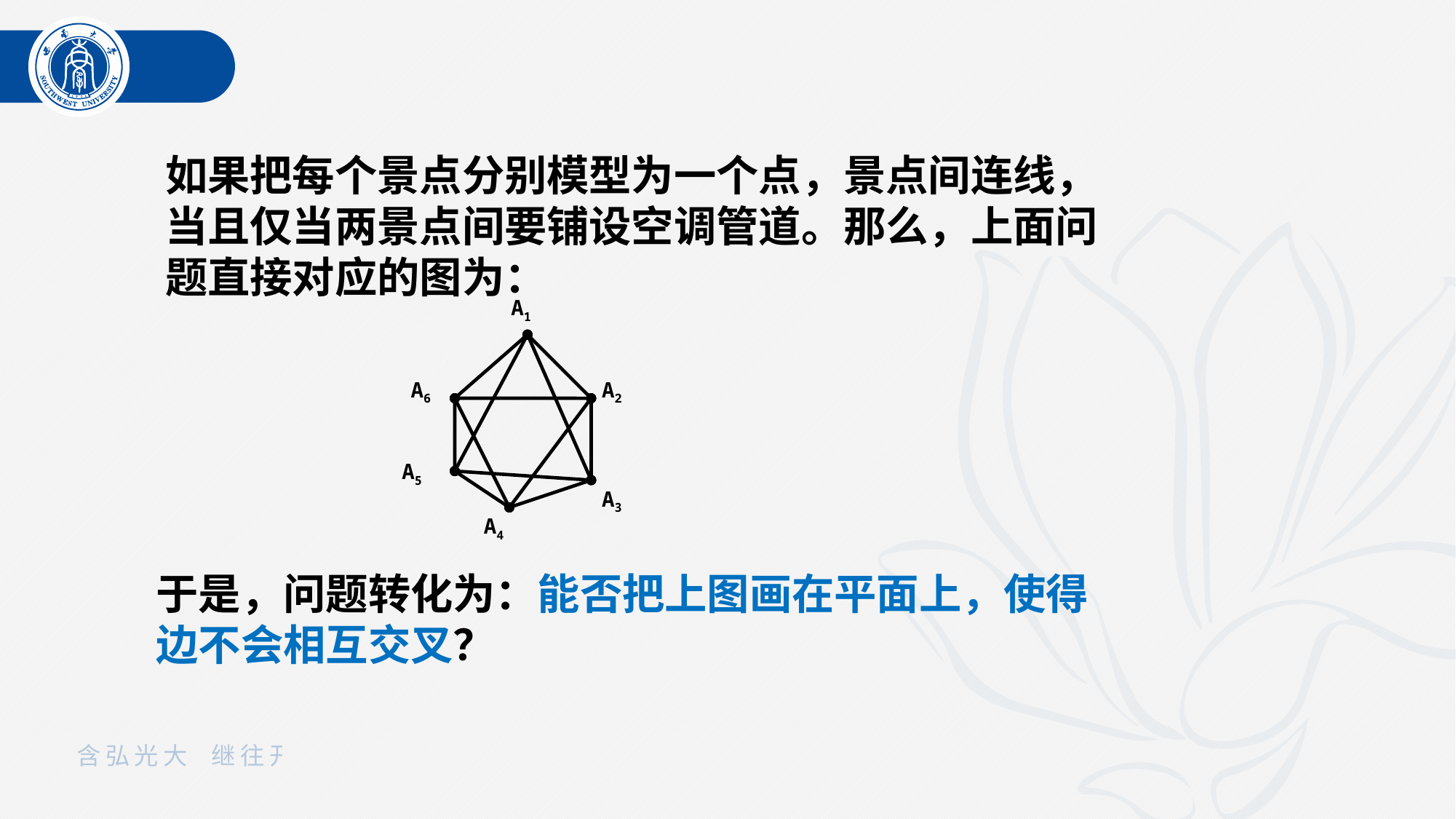

如果把每个景点分别模型为一个点，景点间连线，当且仅当两景点间要铺设空调管道。那么，上面问题直接对应的图为：
A1

A6
A2

A5

A3
A4

于是，问题转化为：能否把上图画在平面上，使得边不会相互交叉？